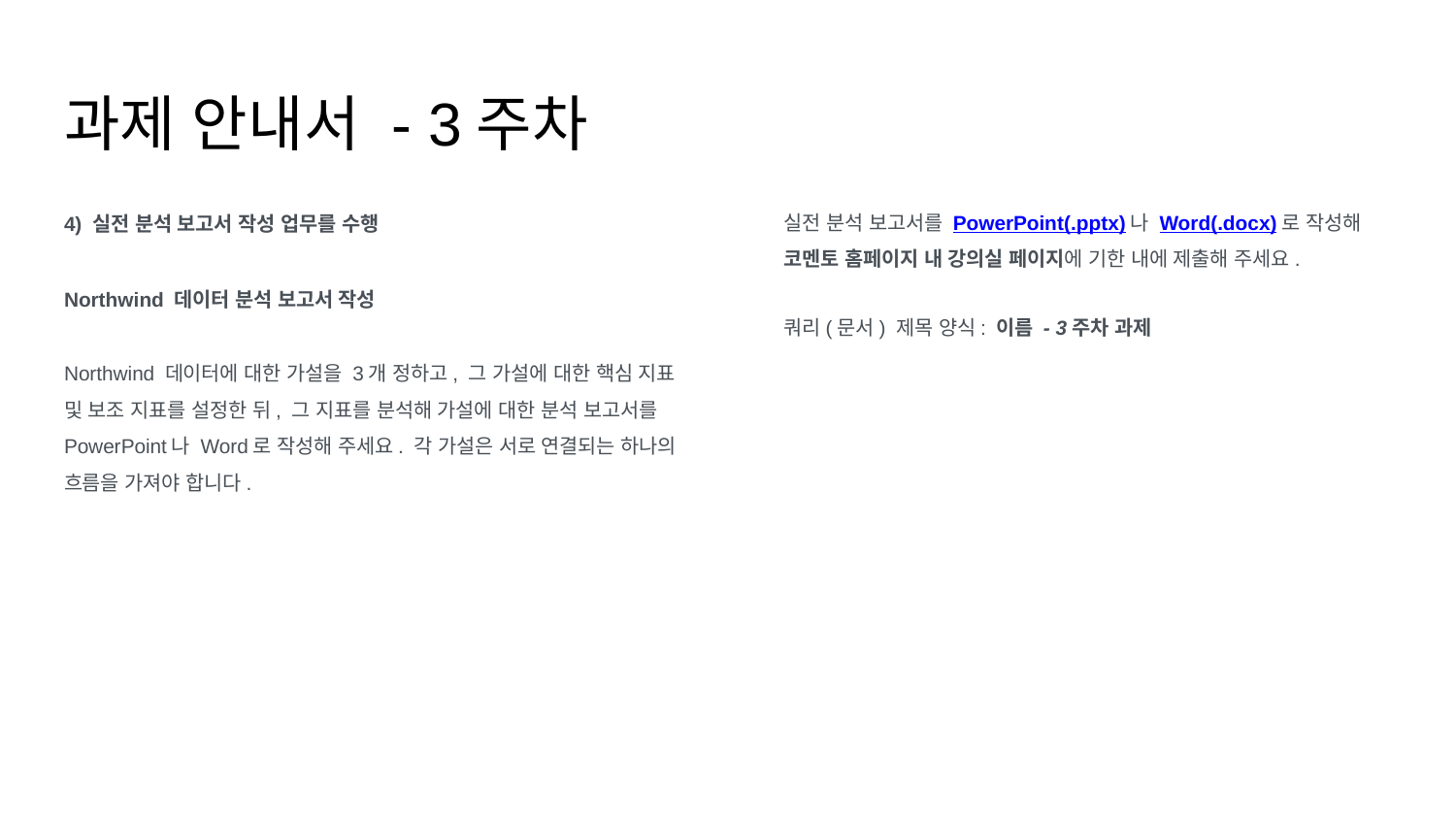

# 과제 안내서 - 3주차
4) 실전 분석 보고서 작성 업무를 수행

Northwind 데이터 분석 보고서 작성

Northwind 데이터에 대한 가설을 3개 정하고, 그 가설에 대한 핵심 지표 및 보조 지표를 설정한 뒤, 그 지표를 분석해 가설에 대한 분석 보고서를 PowerPoint나 Word로 작성해 주세요. 각 가설은 서로 연결되는 하나의 흐름을 가져야 합니다.

실전 분석 보고서를 PowerPoint(.pptx)나 Word(.docx)로 작성해 코멘토 홈페이지 내 강의실 페이지에 기한 내에 제출해 주세요.
쿼리(문서) 제목 양식: 이름 - 3주차 과제